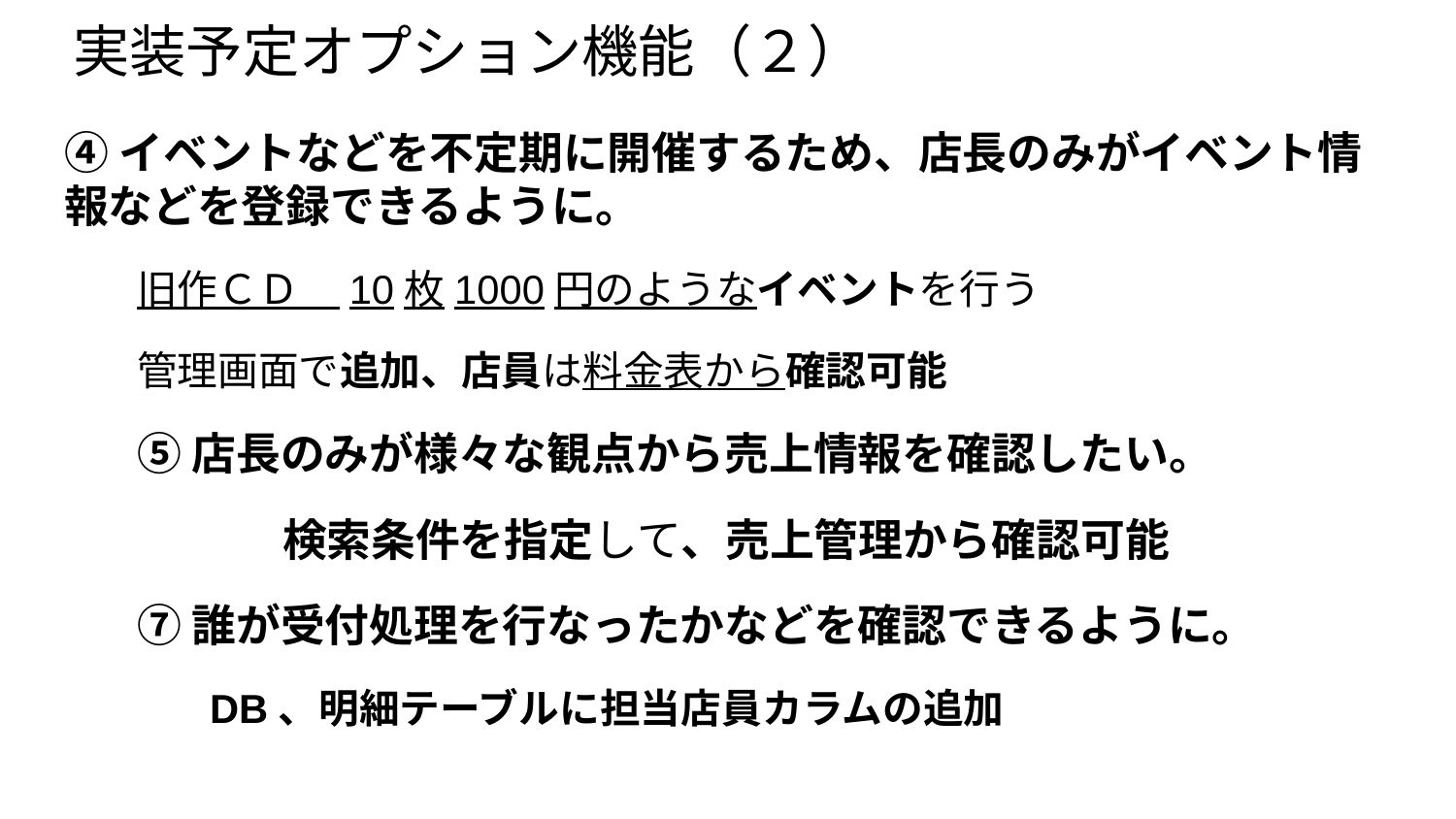

# 実装予定オプション機能（２）

④イベントなどを不定期に開催するため、店長のみがイベント情報などを登録できるように。
旧作ＣＤ　10枚1000円のようなイベントを行う
管理画面で追加、店員は料金表から確認可能
⑤店長のみが様々な観点から売上情報を確認したい。
	検索条件を指定して、売上管理から確認可能
⑦誰が受付処理を行なったかなどを確認できるように。
DB、明細テーブルに担当店員カラムの追加